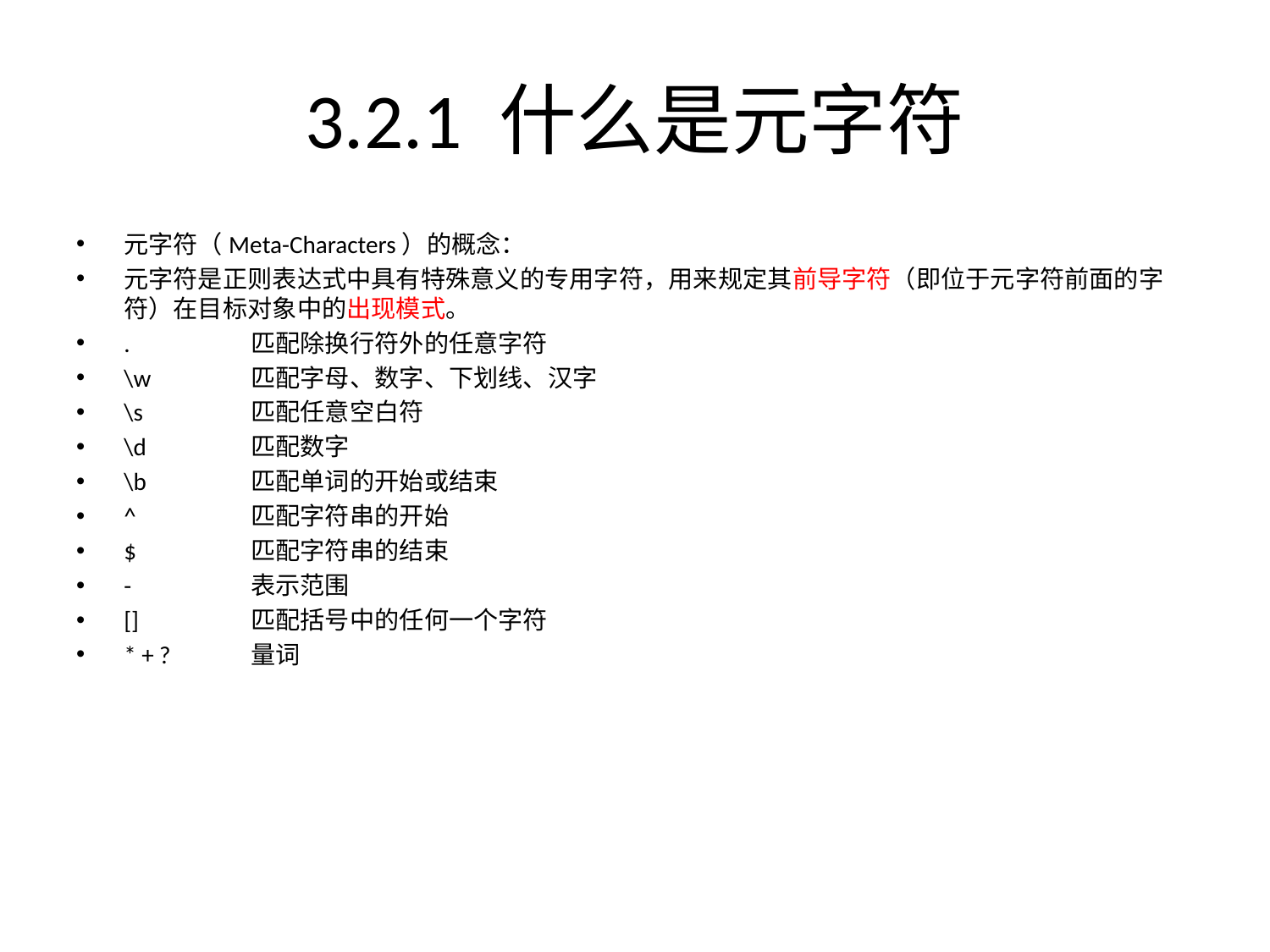

# 3.2.1 什么是元字符
元字符（Meta-Characters）的概念：
元字符是正则表达式中具有特殊意义的专用字符，用来规定其前导字符（即位于元字符前面的字符）在目标对象中的出现模式。
.	匹配除换行符外的任意字符
\w	匹配字母、数字、下划线、汉字
\s	匹配任意空白符
\d	匹配数字
\b	匹配单词的开始或结束
^	匹配字符串的开始
$	匹配字符串的结束
-	表示范围
[]	匹配括号中的任何一个字符
* + ?	量词